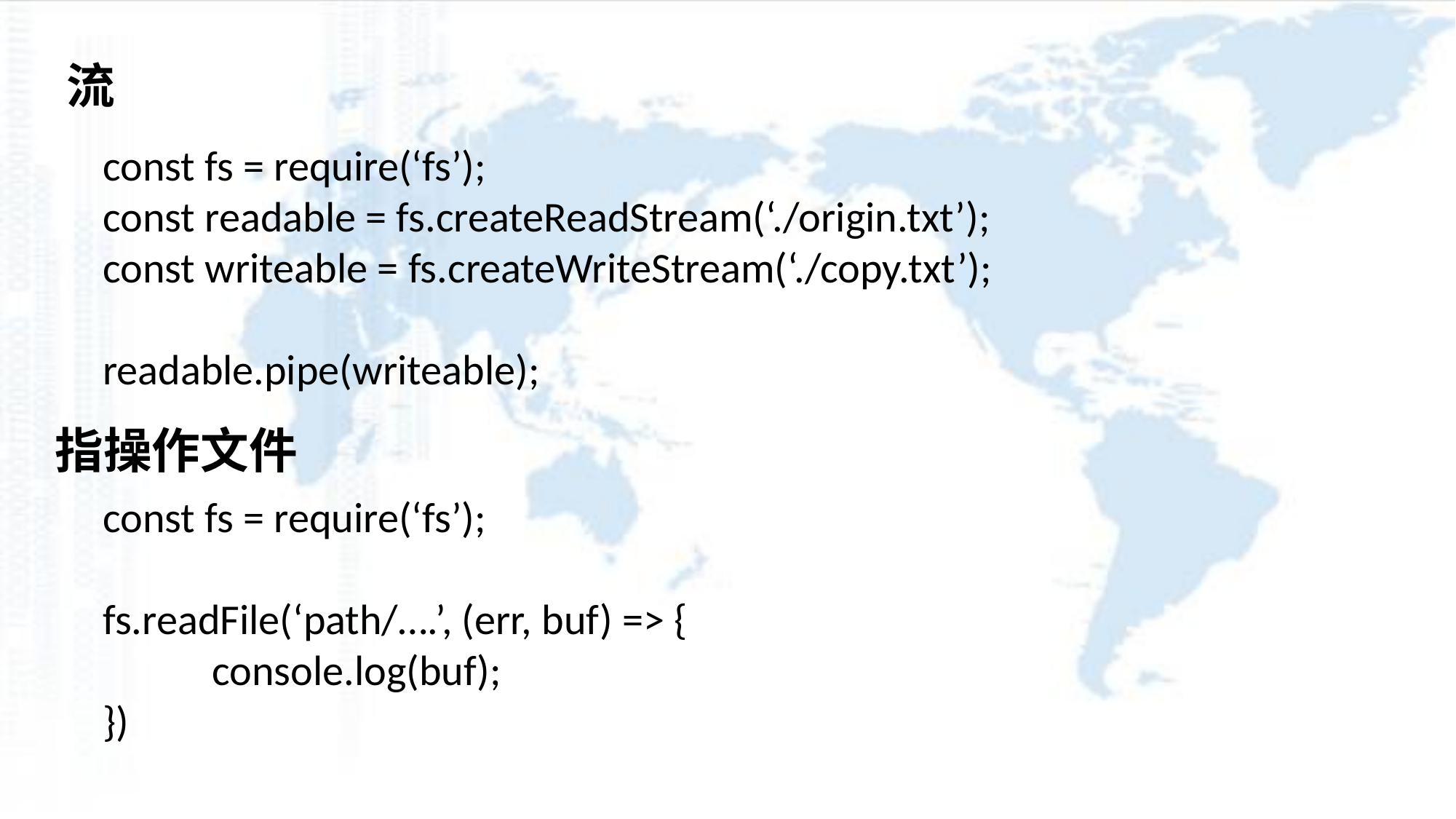

流
const fs = require(‘fs’);
const readable = fs.createReadStream(‘./origin.txt’);
const writeable = fs.createWriteStream(‘./copy.txt’);

readable.pipe(writeable);
指操作文件
const fs = require(‘fs’);

fs.readFile(‘path/….’, (err, buf) => {
	console.log(buf);
})